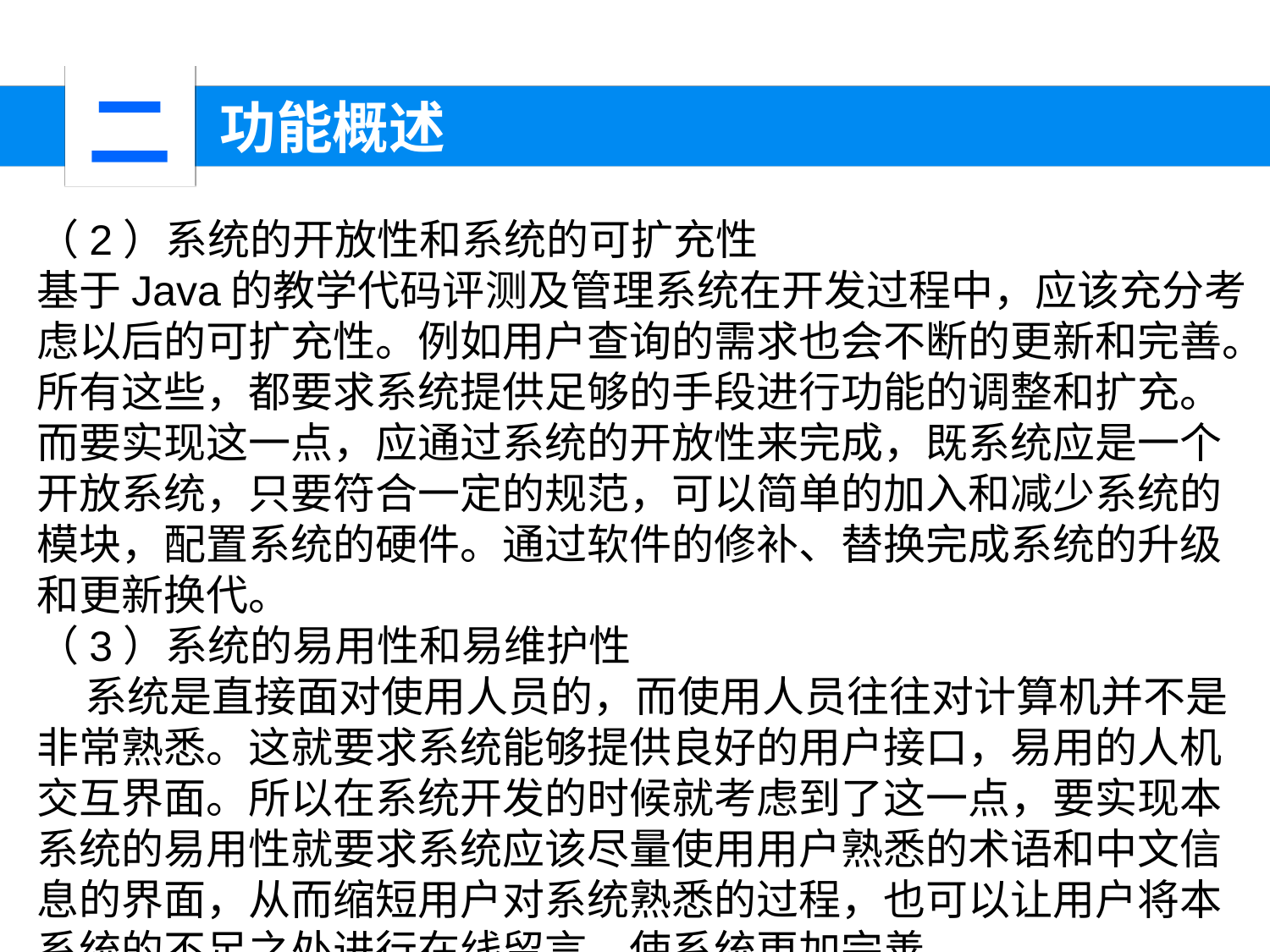

二
               功能概述
（2）系统的开放性和系统的可扩充性
基于Java的教学代码评测及管理系统在开发过程中，应该充分考虑以后的可扩充性。例如用户查询的需求也会不断的更新和完善。所有这些，都要求系统提供足够的手段进行功能的调整和扩充。而要实现这一点，应通过系统的开放性来完成，既系统应是一个开放系统，只要符合一定的规范，可以简单的加入和减少系统的模块，配置系统的硬件。通过软件的修补、替换完成系统的升级和更新换代。
（3）系统的易用性和易维护性
    系统是直接面对使用人员的，而使用人员往往对计算机并不是非常熟悉。这就要求系统能够提供良好的用户接口，易用的人机交互界面。所以在系统开发的时候就考虑到了这一点，要实现本系统的易用性就要求系统应该尽量使用用户熟悉的术语和中文信息的界面，从而缩短用户对系统熟悉的过程，也可以让用户将本系统的不足之处进行在线留言，使系统更加完善。
XXXX年
XXXX年